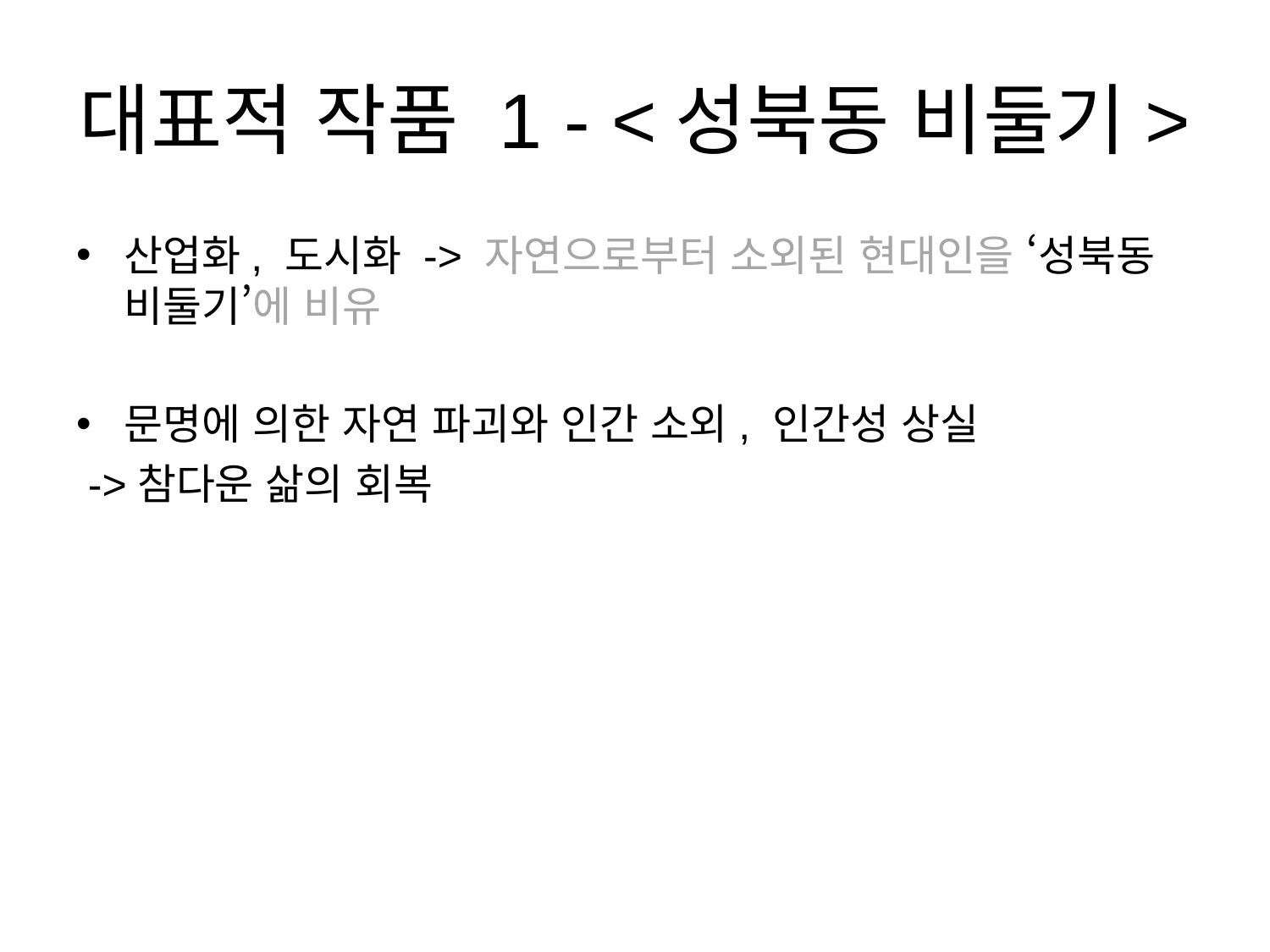

# 대표적 작품 1 - <성북동 비둘기>
산업화, 도시화 -> 자연으로부터 소외된 현대인을 ‘성북동 비둘기’에 비유

문명에 의한 자연 파괴와 인간 소외, 인간성 상실
 ->참다운 삶의 회복